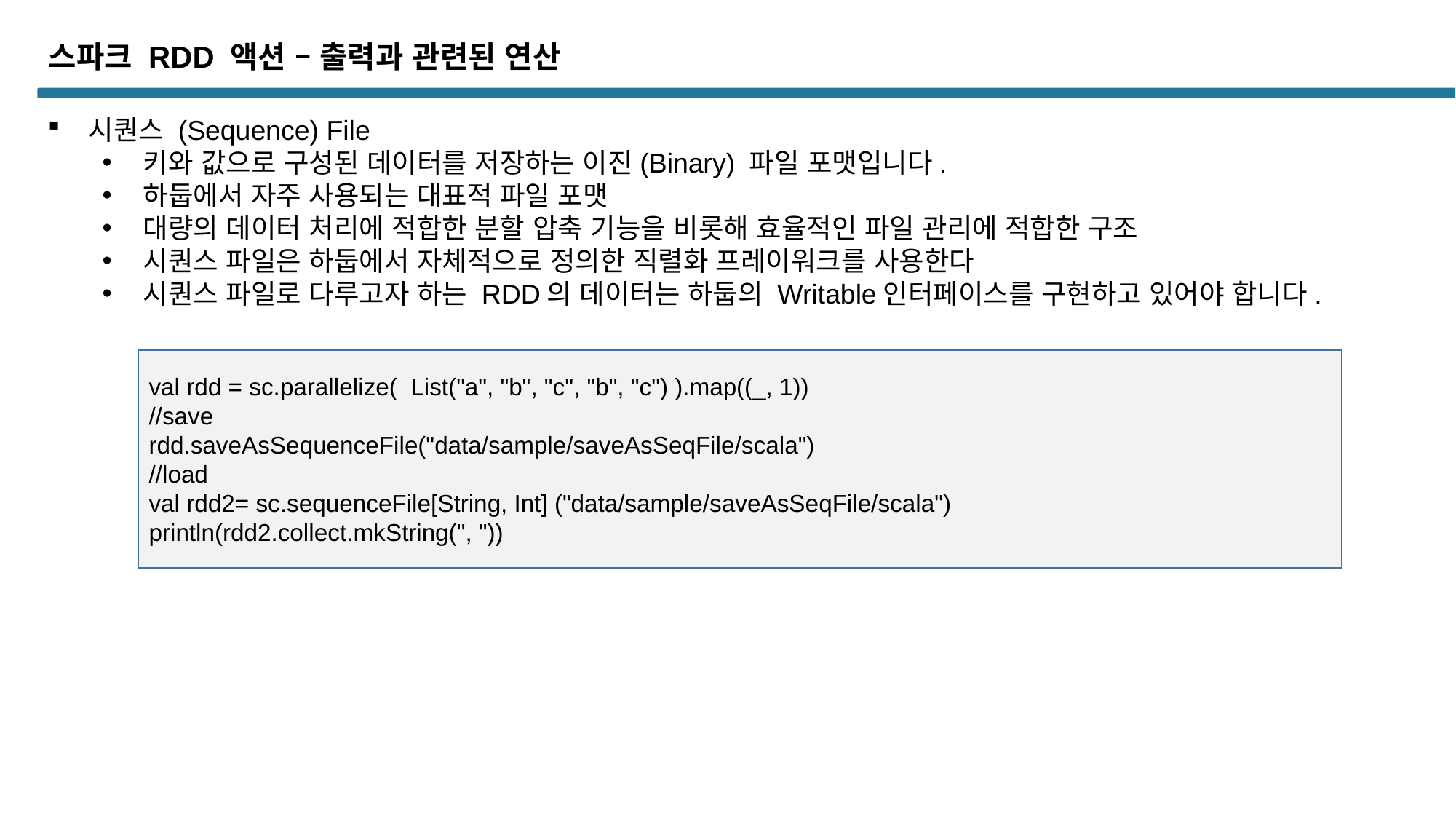

스파크 RDD 액션 – 출력과 관련된 연산
시퀀스 (Sequence) File
키와 값으로 구성된 데이터를 저장하는 이진(Binary) 파일 포맷입니다.
하둡에서 자주 사용되는 대표적 파일 포맷
대량의 데이터 처리에 적합한 분할 압축 기능을 비롯해 효율적인 파일 관리에 적합한 구조
시퀀스 파일은 하둡에서 자체적으로 정의한 직렬화 프레이워크를 사용한다
시퀀스 파일로 다루고자 하는 RDD의 데이터는 하둡의 Writable인터페이스를 구현하고 있어야 합니다.

val rdd = sc.parallelize(  List("a", "b", "c", "b", "c") ).map((_, 1))
//save
rdd.saveAsSequenceFile("data/sample/saveAsSeqFile/scala")
//load
val rdd2= sc.sequenceFile[String, Int] ("data/sample/saveAsSeqFile/scala")
println(rdd2.collect.mkString(", "))